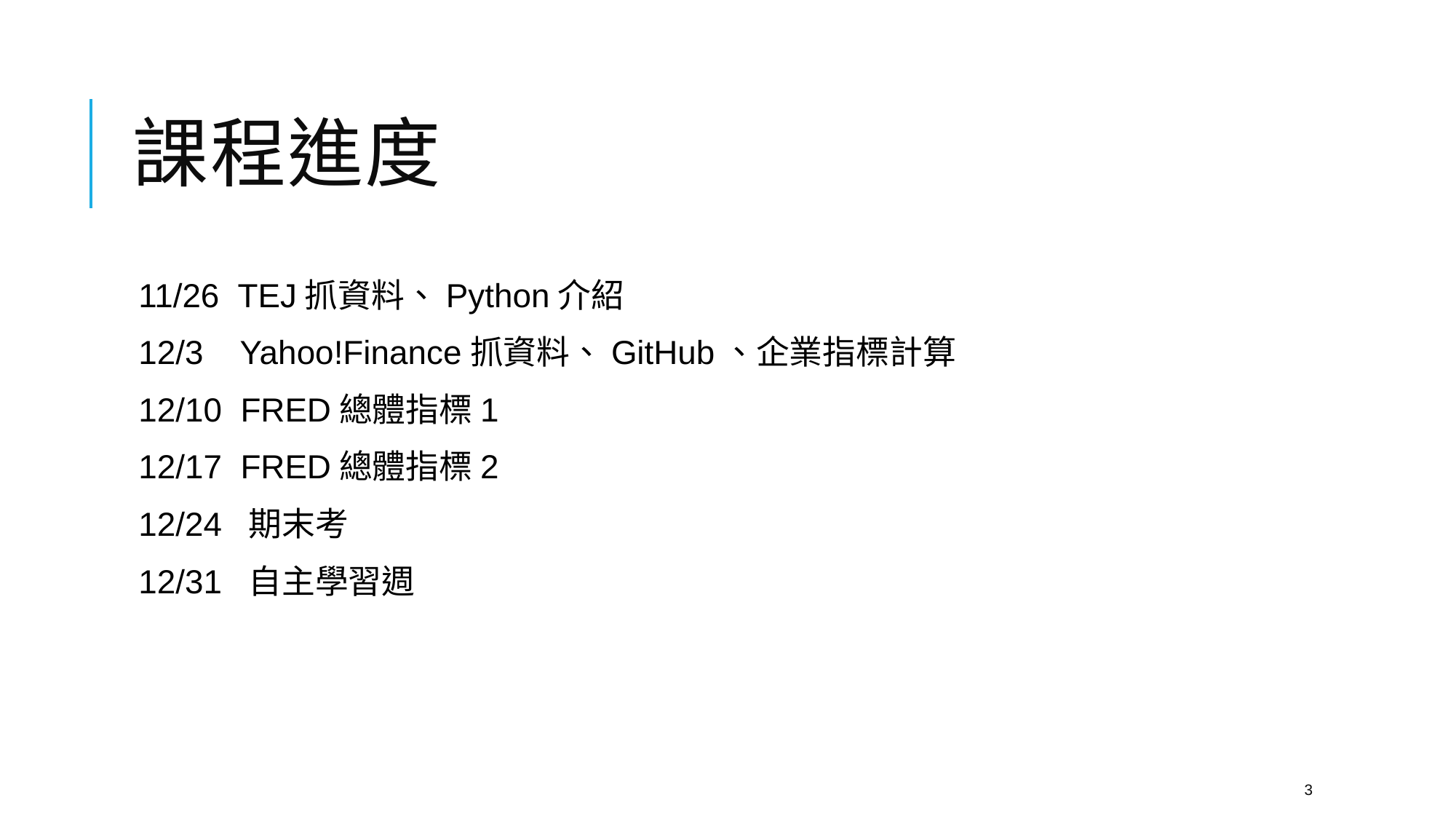

# 課程進度
11/26  TEJ抓資料、Python介紹
12/3    Yahoo!Finance抓資料、GitHub、企業指標計算
12/10  FRED總體指標1
12/17  FRED總體指標2
12/24  期末考
12/31  自主學習週

3